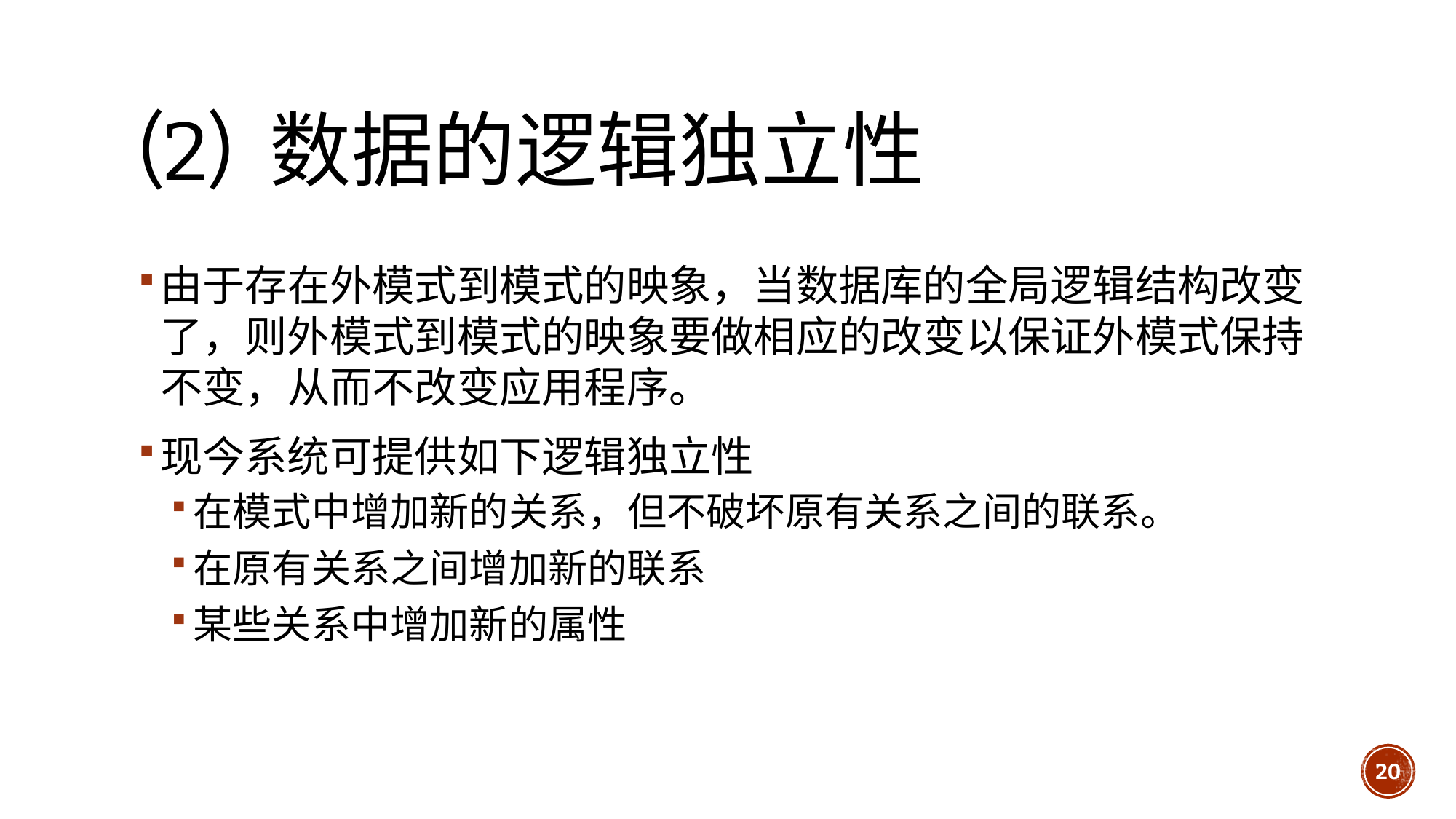

# (2) 数据的逻辑独立性
由于存在外模式到模式的映象，当数据库的全局逻辑结构改变了，则外模式到模式的映象要做相应的改变以保证外模式保持不变，从而不改变应用程序。
现今系统可提供如下逻辑独立性
在模式中增加新的关系，但不破坏原有关系之间的联系。
在原有关系之间增加新的联系
某些关系中增加新的属性

20